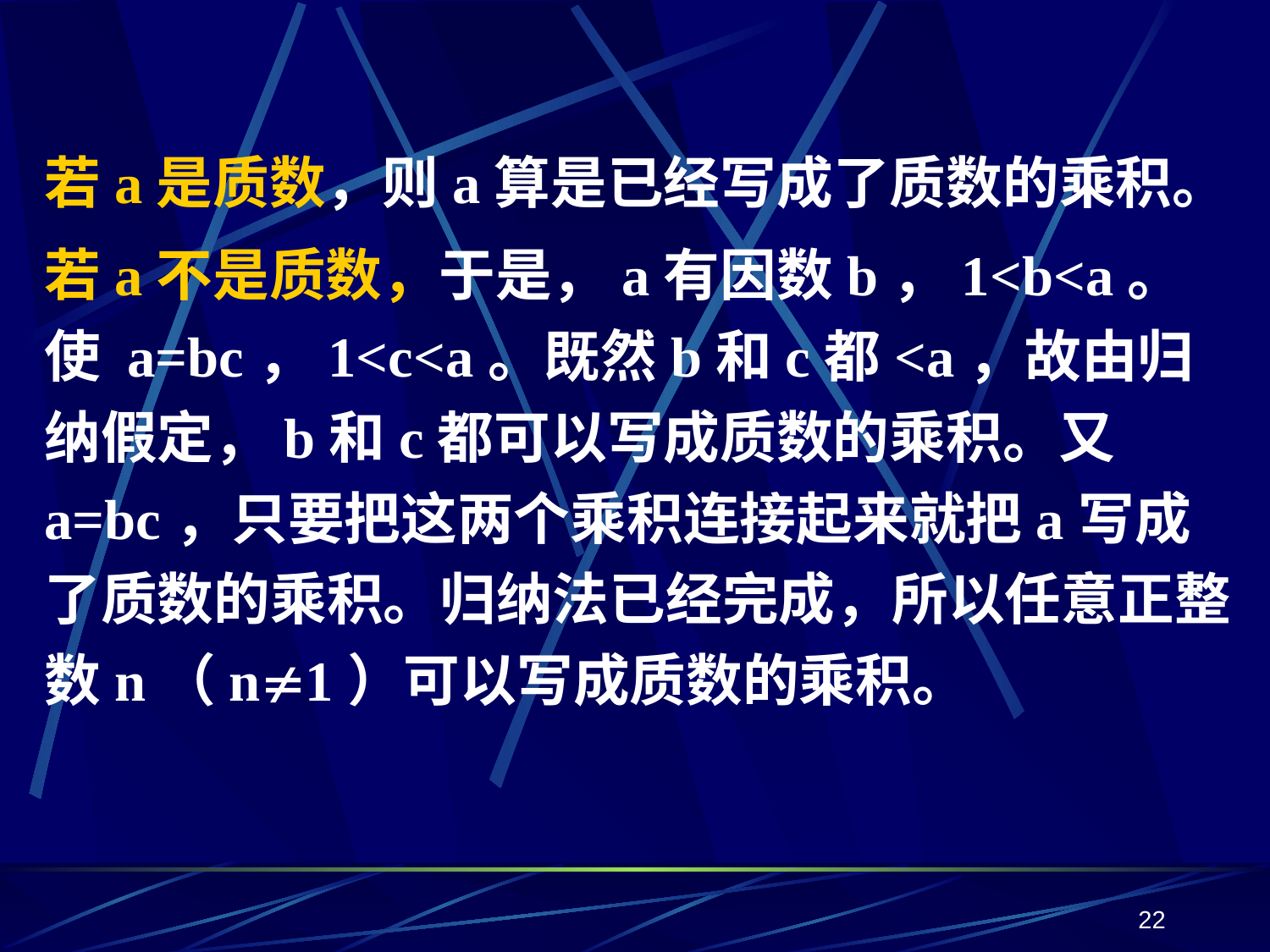

若a是质数，则a算是已经写成了质数的乘积。
若a不是质数，于是，a有因数b，1<b<a。使 a=bc，1<c<a。既然b和c都<a，故由归纳假定，b和c都可以写成质数的乘积。又a=bc，只要把这两个乘积连接起来就把a写成了质数的乘积。归纳法已经完成，所以任意正整数n（n≠1）可以写成质数的乘积。
22